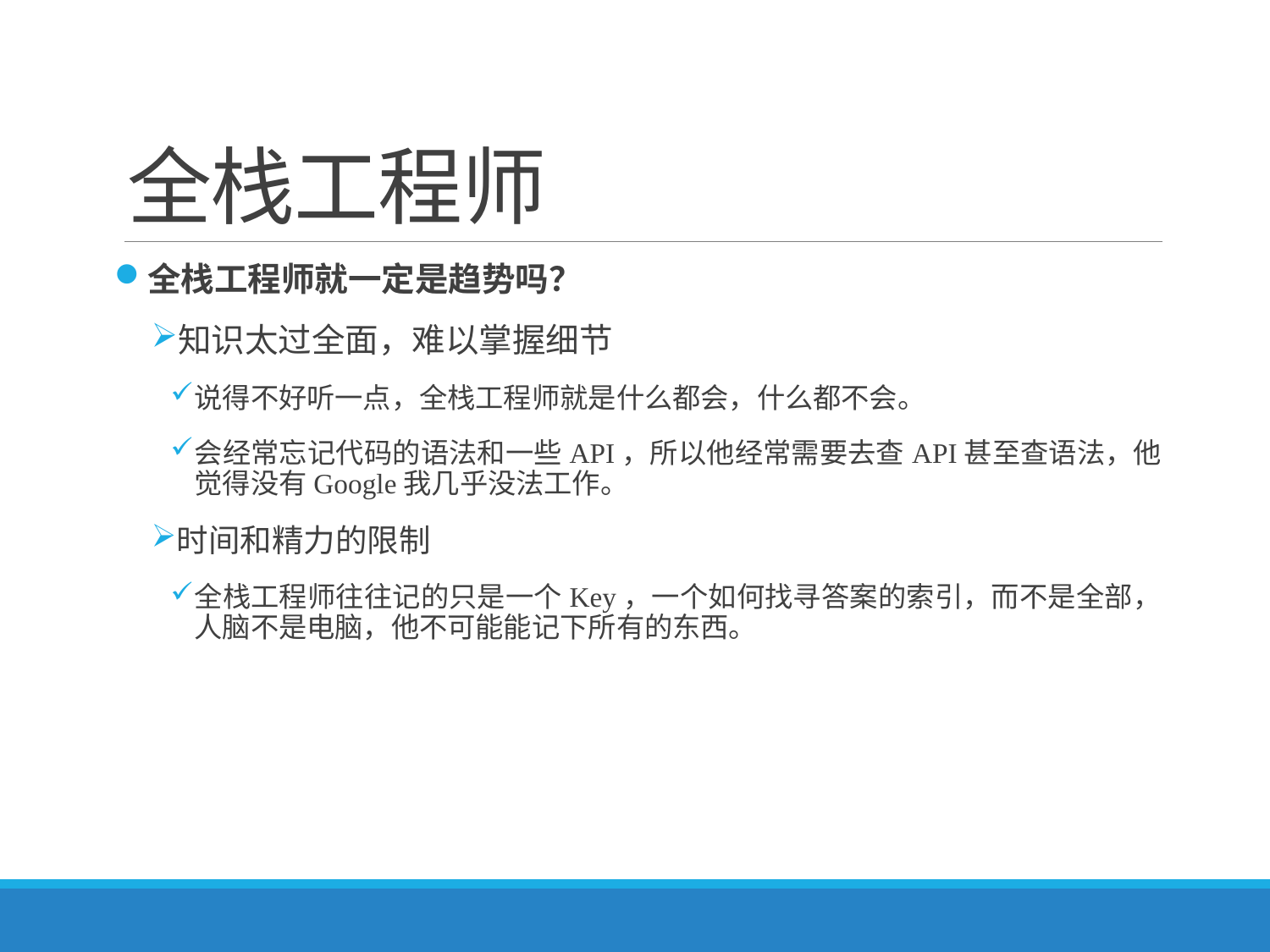

# 全栈工程师
全栈工程师就一定是趋势吗？
知识太过全面，难以掌握细节
说得不好听一点，全栈工程师就是什么都会，什么都不会。
会经常忘记代码的语法和一些API，所以他经常需要去查API甚至查语法，他觉得没有Google我几乎没法工作。
时间和精力的限制
全栈工程师往往记的只是一个Key，一个如何找寻答案的索引，而不是全部，人脑不是电脑，他不可能能记下所有的东西。